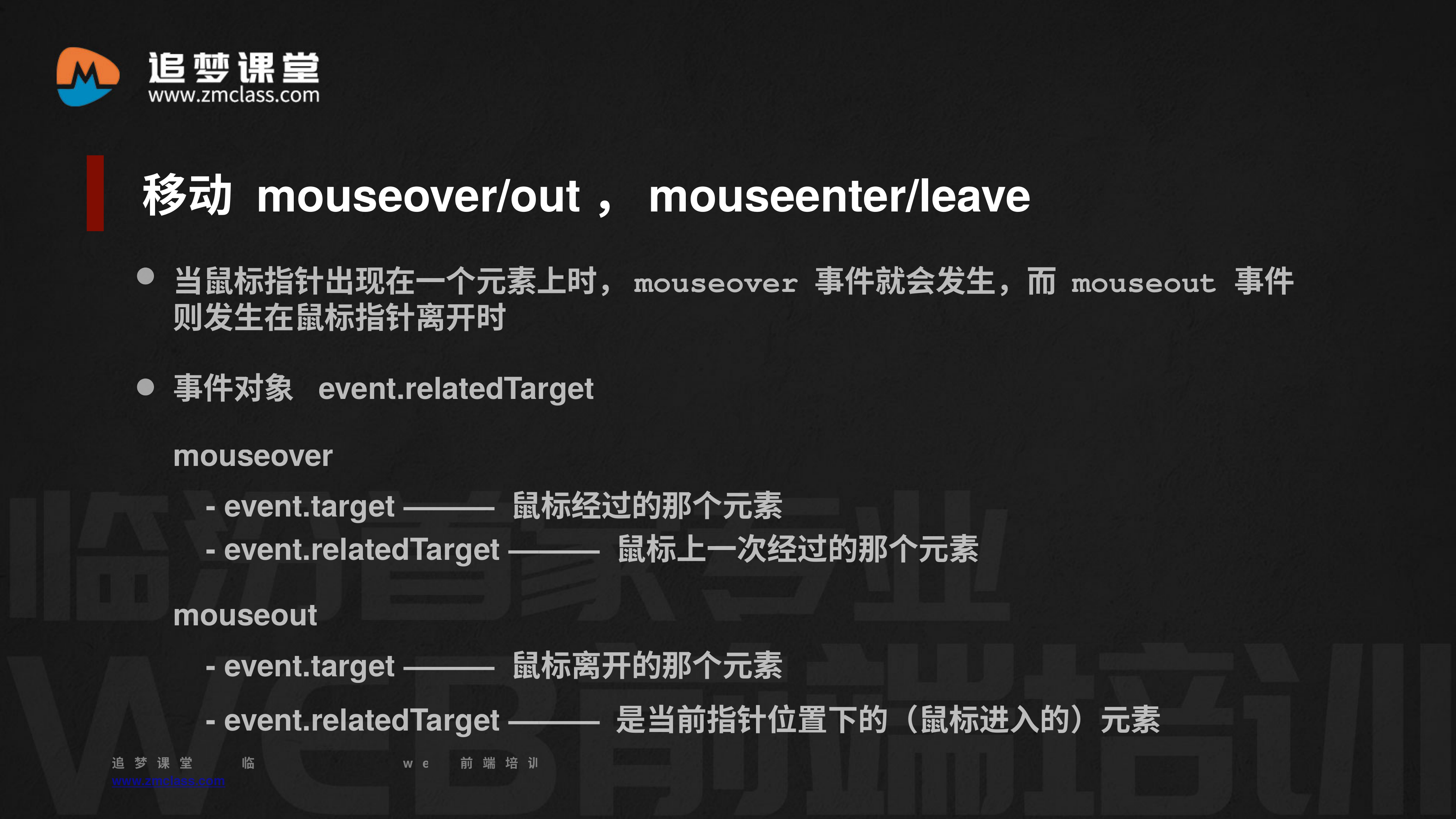

移动 mouseover/out，mouseenter/leave
当鼠标指针出现在一个元素上时，mouseover 事件就会发生，而 mouseout 事件则发生在鼠标指针离开时

事件对象  event.relatedTarget

mouseover
- event.target ——— 鼠标经过的那个元素
- event.relatedTarget ——— 鼠标上一次经过的那个元素
mouseout
- event.target ——— 鼠标离开的那个元素
- event.relatedTarget ——— 是当前指针位置下的（鼠标进入的）元素
追梦课堂   临汾首家专业的web前端培训机构                                                          www.zmclass.com
9